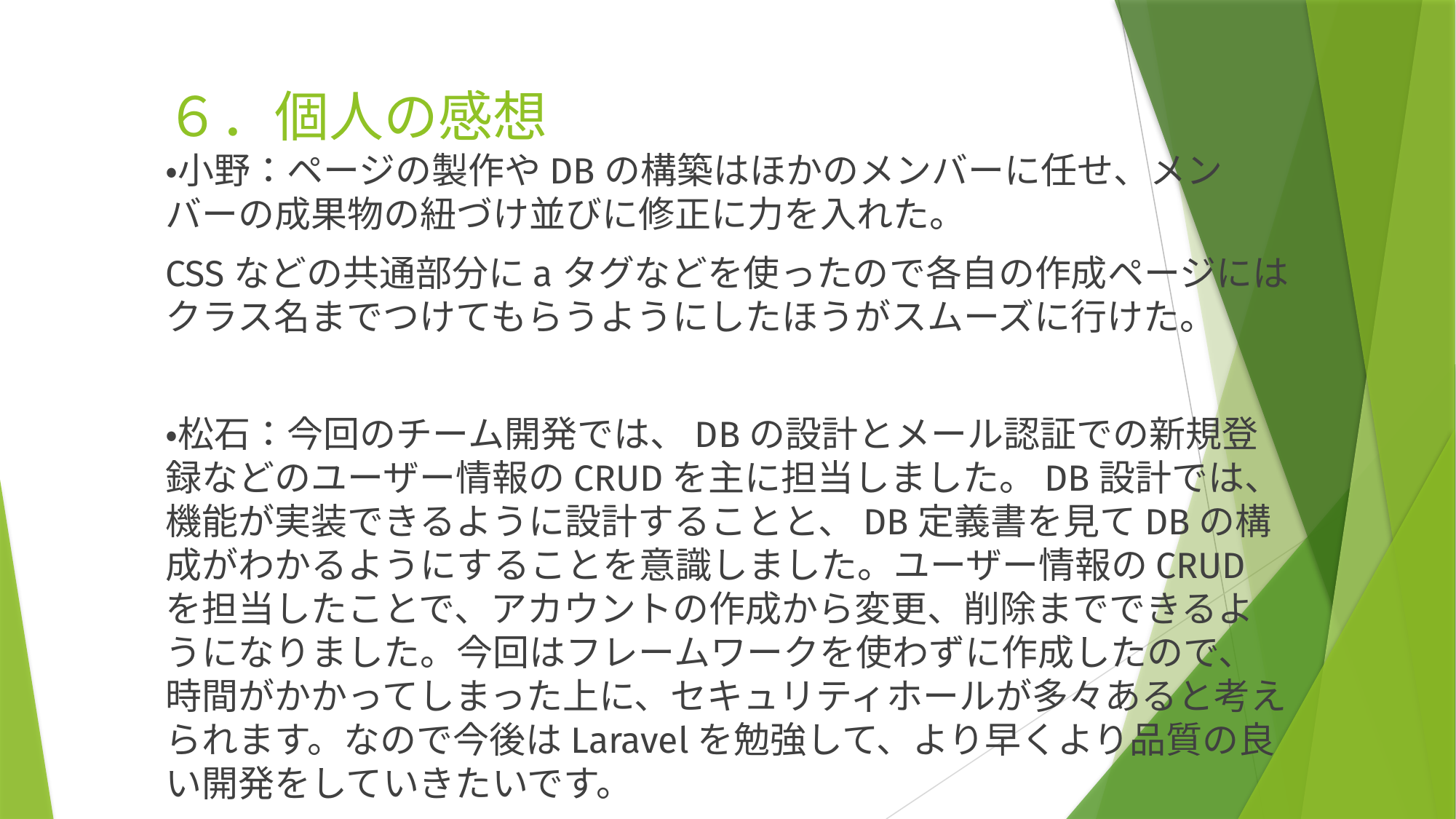

# ６．個人の感想
・小野：ページの製作やDBの構築はほかのメンバーに任せ、メンバーの成果物の紐づけ並びに修正に力を入れた。
CSSなどの共通部分にaタグなどを使ったので各自の作成ページにはクラス名までつけてもらうようにしたほうがスムーズに行けた。

・松石：今回のチーム開発では、DBの設計とメール認証での新規登録などのユーザー情報のCRUDを主に担当しました。DB設計では、機能が実装できるように設計することと、DB定義書を見てDBの構成がわかるようにすることを意識しました。ユーザー情報のCRUDを担当したことで、アカウントの作成から変更、削除までできるようになりました。今回はフレームワークを使わずに作成したので、時間がかかってしまった上に、セキュリティホールが多々あると考えられます。なので今後はLaravelを勉強して、より早くより品質の良い開発をしていきたいです。